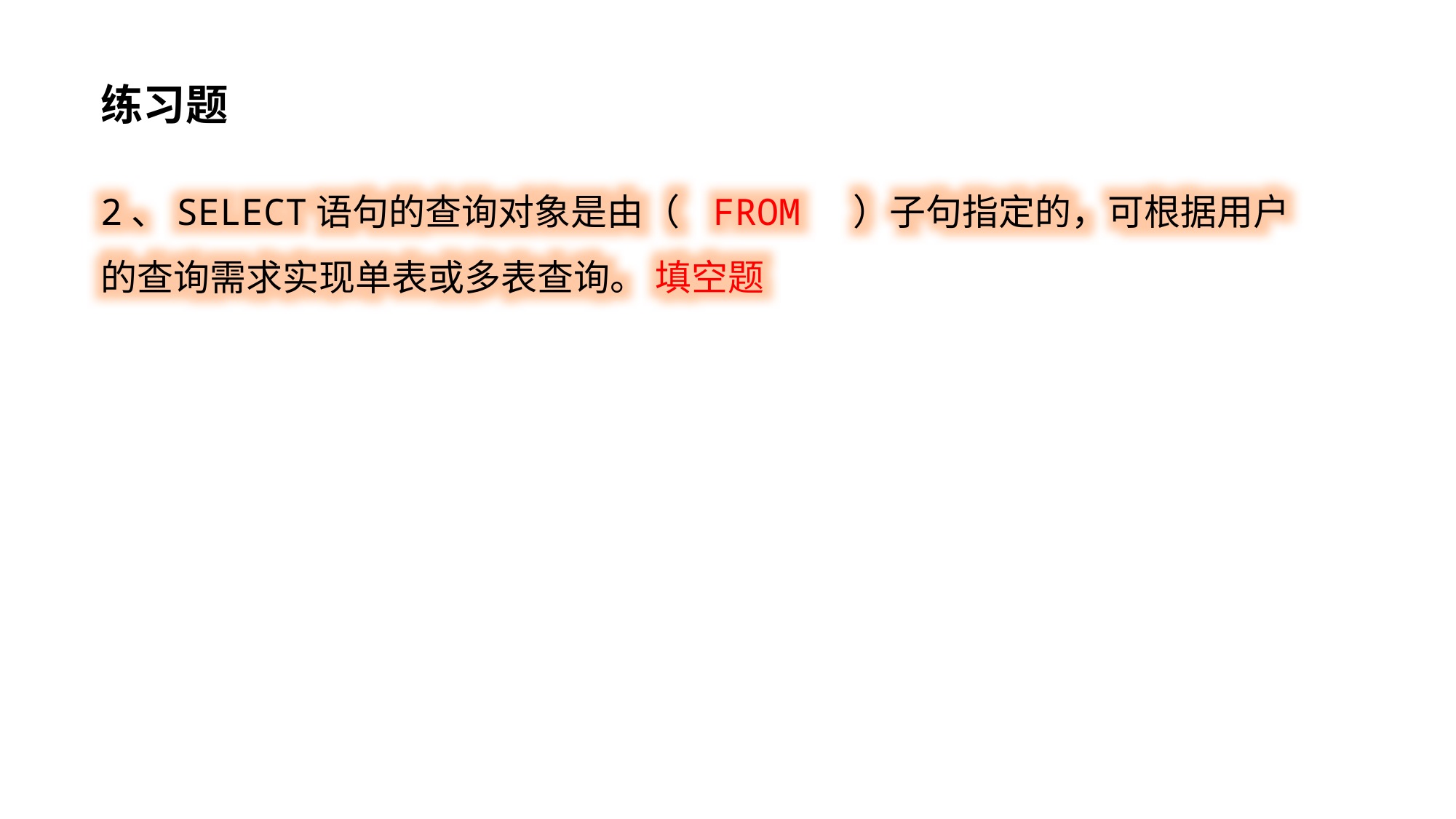

练习题
2、SELECT语句的查询对象是由（   FROM  ）子句指定的，可根据用户的查询需求实现单表或多表查询。 填空题